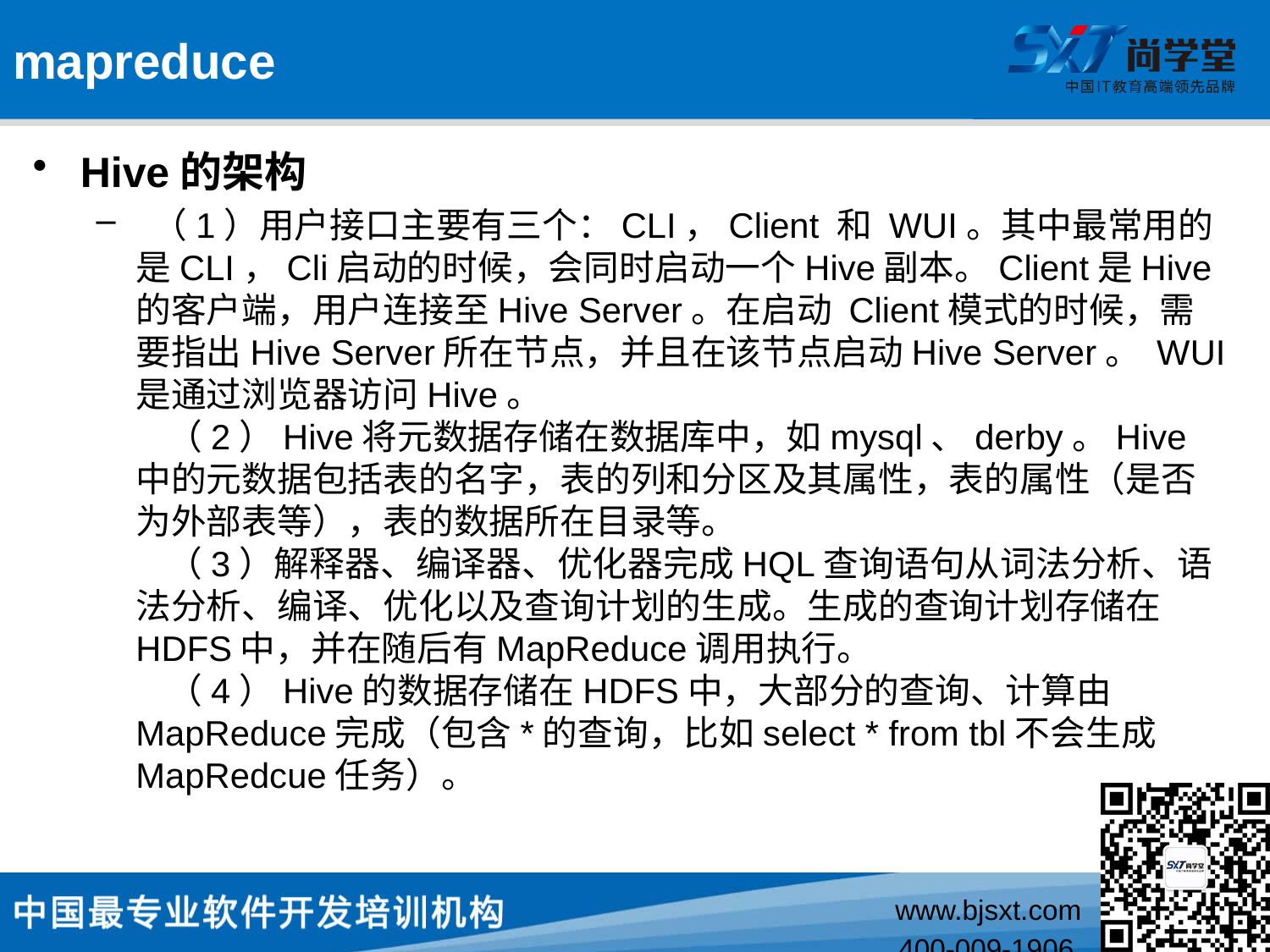

# mapreduce
Hive的架构
 （1）用户接口主要有三个：CLI，Client 和 WUI。其中最常用的是CLI，Cli启动的时候，会同时启动一个Hive副本。Client是Hive的客户端，用户连接至Hive Server。在启动 Client模式的时候，需要指出Hive Server所在节点，并且在该节点启动Hive Server。 WUI是通过浏览器访问Hive。
    （2）Hive将元数据存储在数据库中，如mysql、derby。Hive中的元数据包括表的名字，表的列和分区及其属性，表的属性（是否为外部表等），表的数据所在目录等。
    （3）解释器、编译器、优化器完成HQL查询语句从词法分析、语法分析、编译、优化以及查询计划的生成。生成的查询计划存储在HDFS中，并在随后有MapReduce调用执行。
    （4）Hive的数据存储在HDFS中，大部分的查询、计算由MapReduce完成（包含*的查询，比如select * from tbl不会生成MapRedcue任务）。